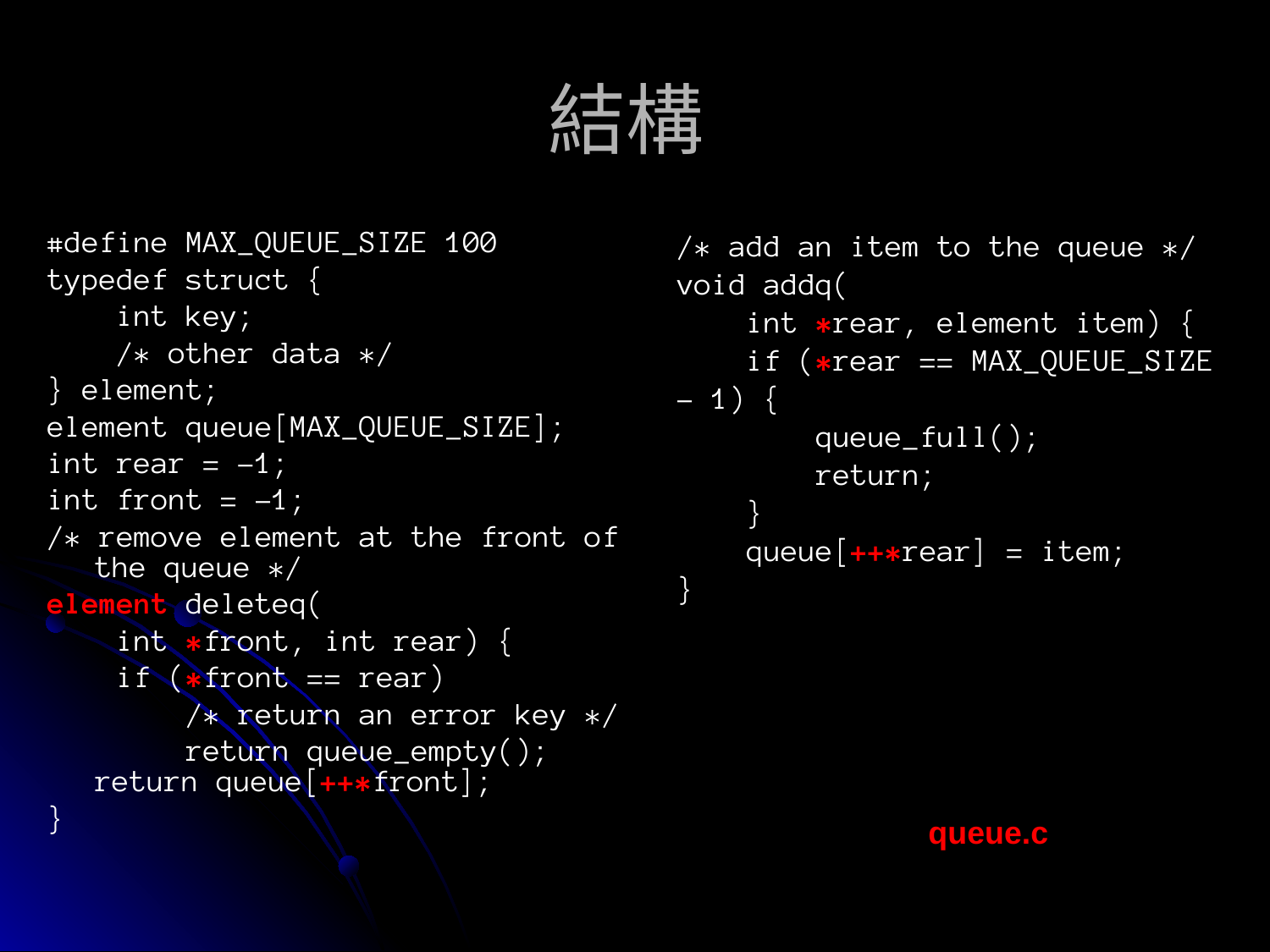

# 結構
/* add an item to the queue */
void addq(
    int *rear, element item) {
    if (*rear == MAX_QUEUE_SIZE - 1) {
        queue_full();
        return;
    }
    queue[++*rear] = item;
}
#define MAX_QUEUE_SIZE 100
typedef struct {
    int key;
    /* other data */
} element;
element queue[MAX_QUEUE_SIZE];
int rear = -1;
int front = -1;
/* remove element at the front of the queue */
element deleteq(
    int *front, int rear) {
    if (*front == rear)
        /* return an error key */
        return queue_empty(); return queue[++*front];
}
queue.c